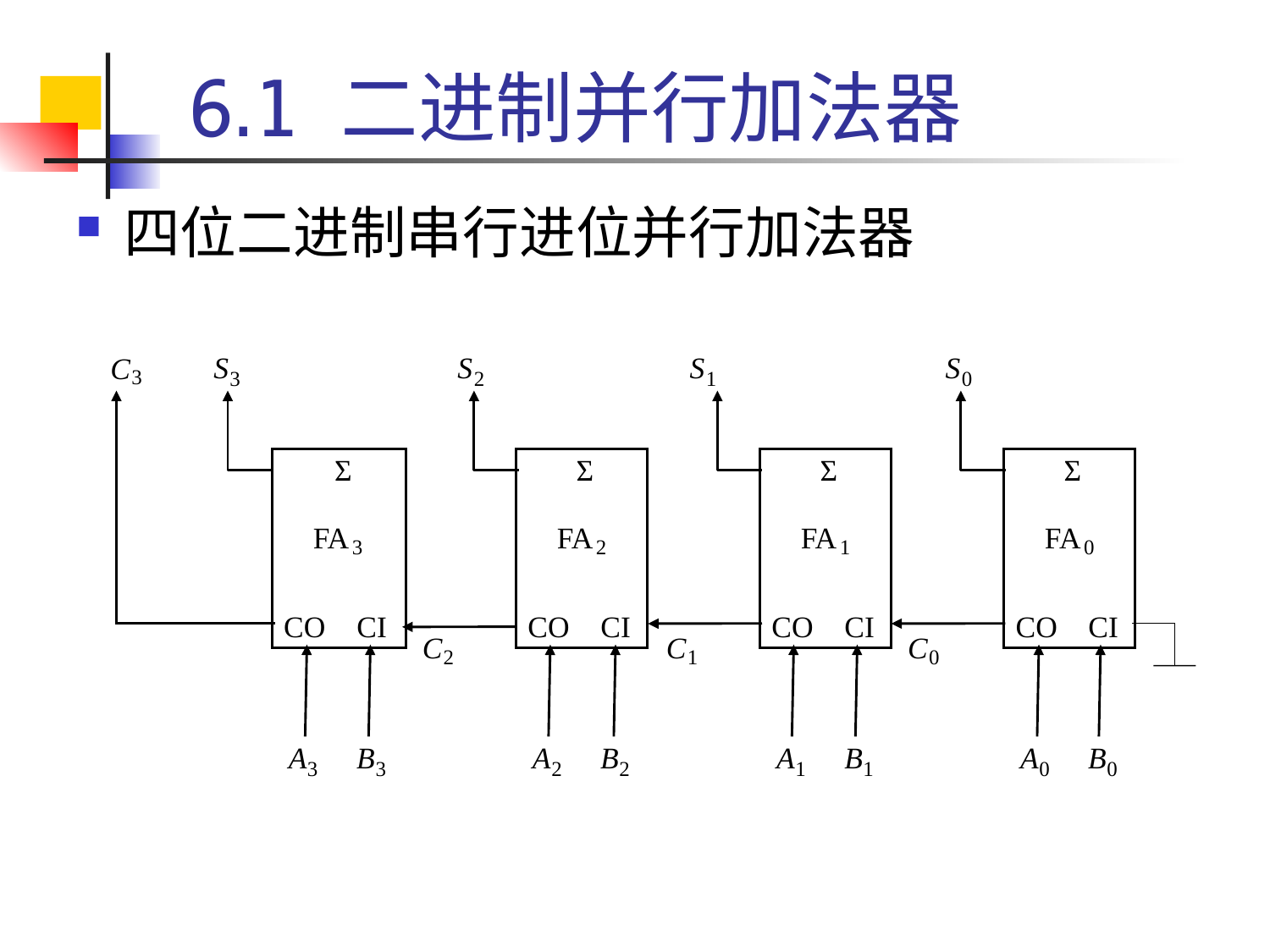

# 6.1 二进制并行加法器
四位二进制串行进位并行加法器
S
S
S
S
C
3
3
2
1
0

Σ
Σ
Σ
Σ
FA
FA
FA
FA
3
2
1
0
CO
CI
CO
CI
CO
CI
CO
CI

C
C
C
2
1
0

A
B
A
B
A
B
A
B
3
3
2
2
1
1
0
0